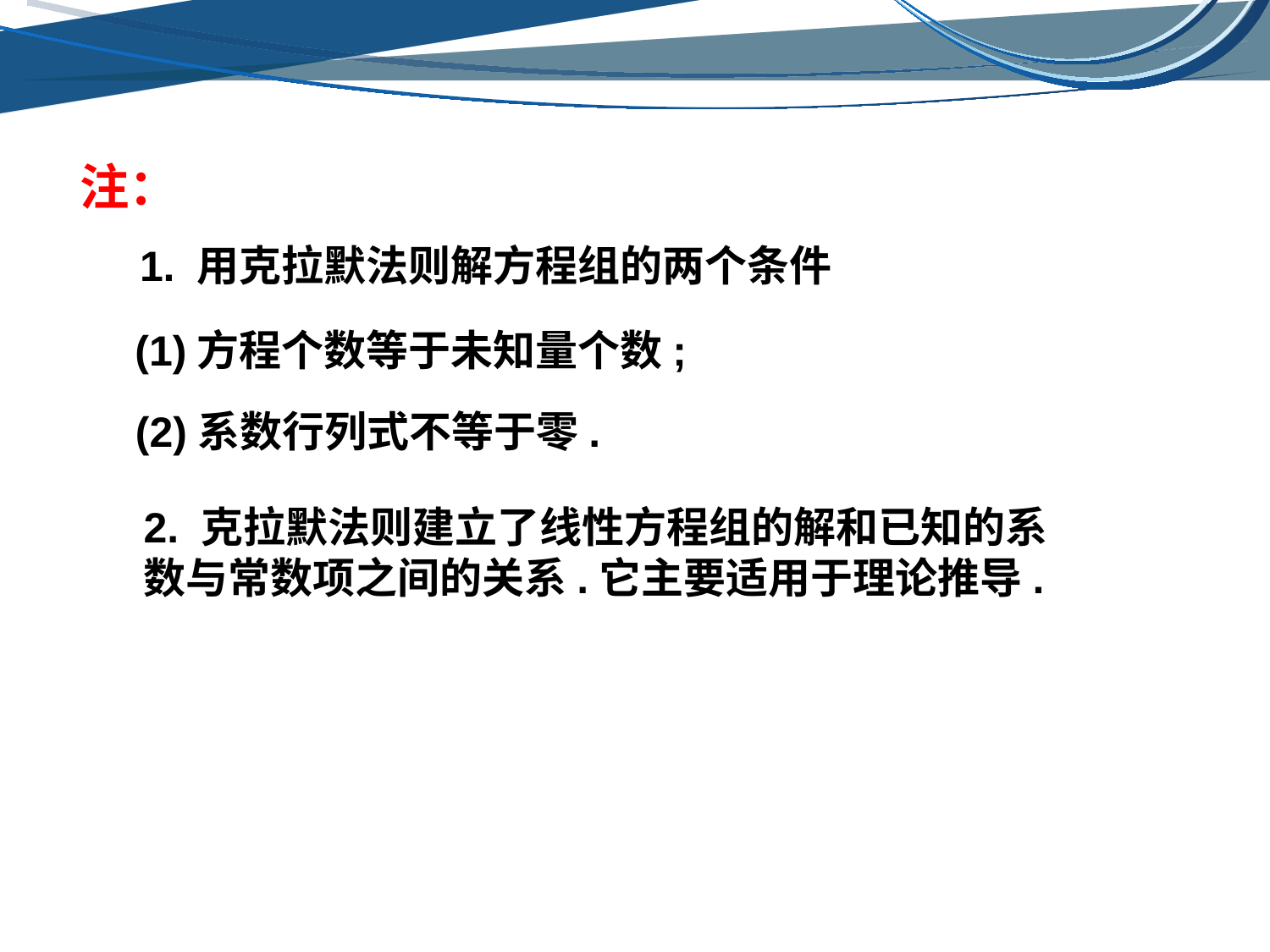

# 注：
1. 用克拉默法则解方程组的两个条件
(1)方程个数等于未知量个数;
(2)系数行列式不等于零.
2. 克拉默法则建立了线性方程组的解和已知的系
数与常数项之间的关系.它主要适用于理论推导.